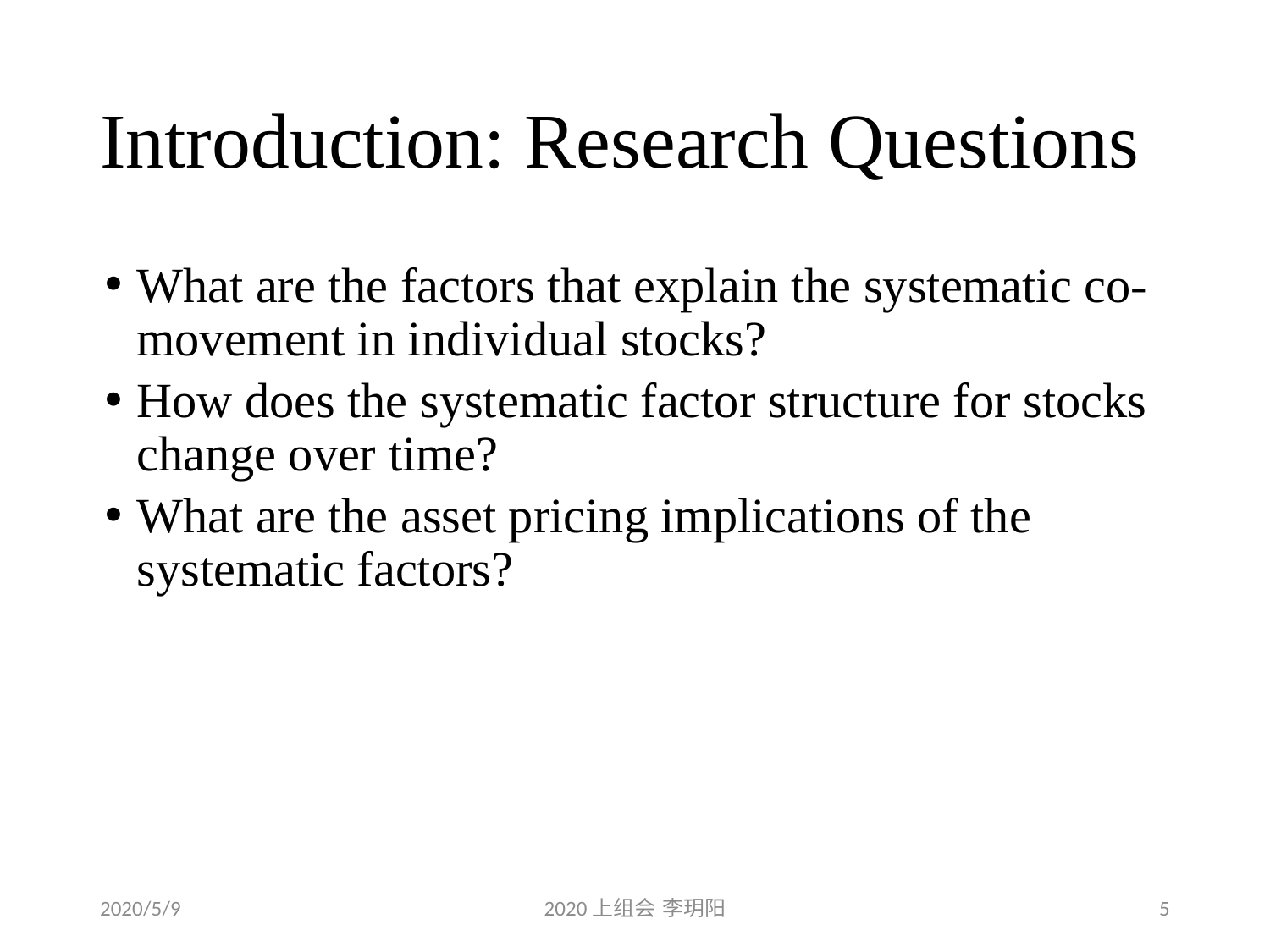

# Introduction: Research Questions
What are the factors that explain the systematic co-movement in individual stocks?
How does the systematic factor structure for stocks change over time?
What are the asset pricing implications of the systematic factors?

2020/5/9
2020上组会 李玥阳
5